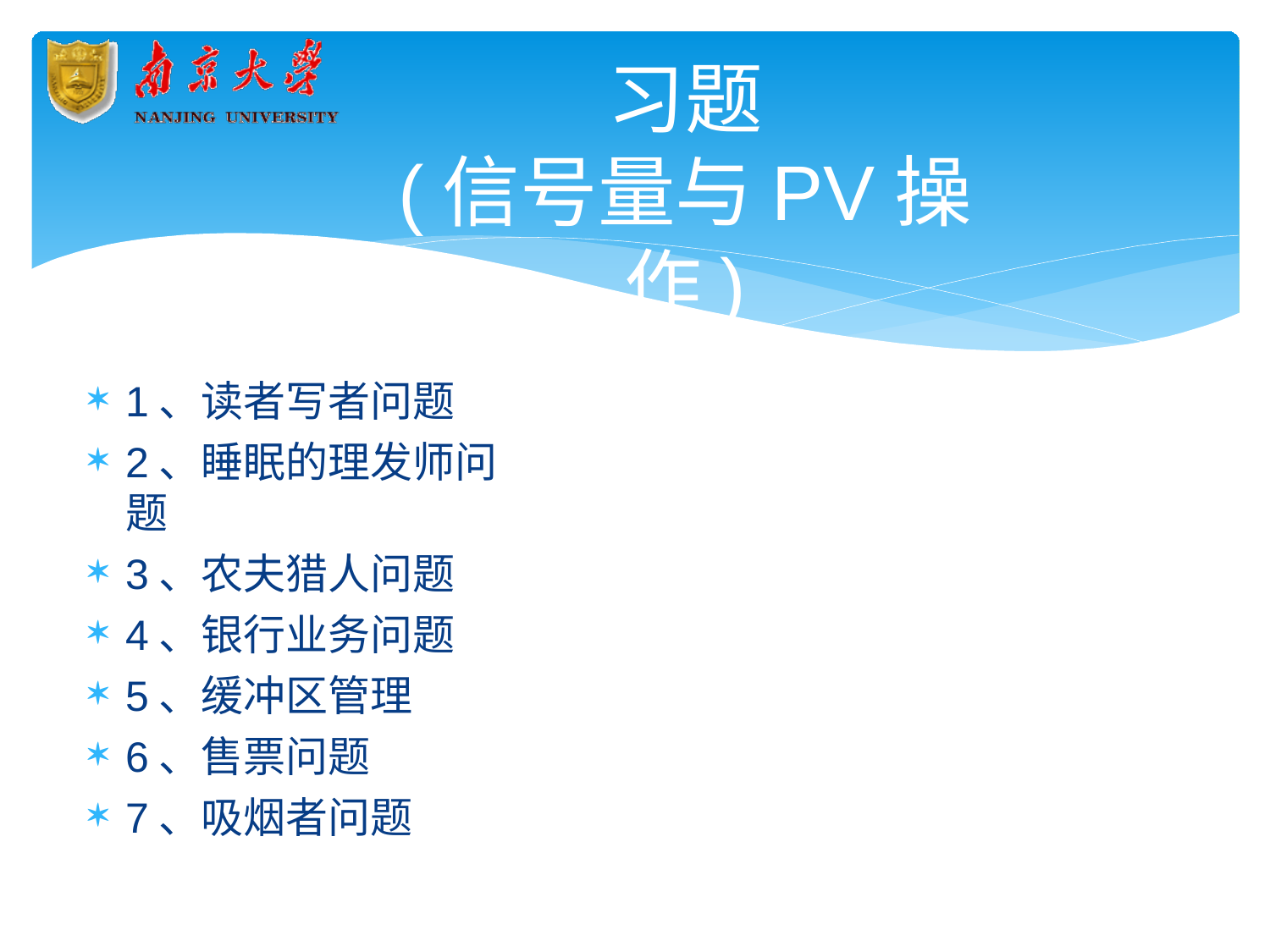

# 习题
(信号量与PV操作)
1、读者写者问题
2、睡眠的理发师问题
3、农夫猎人问题
4、银行业务问题
5、缓冲区管理
6、售票问题
7、吸烟者问题